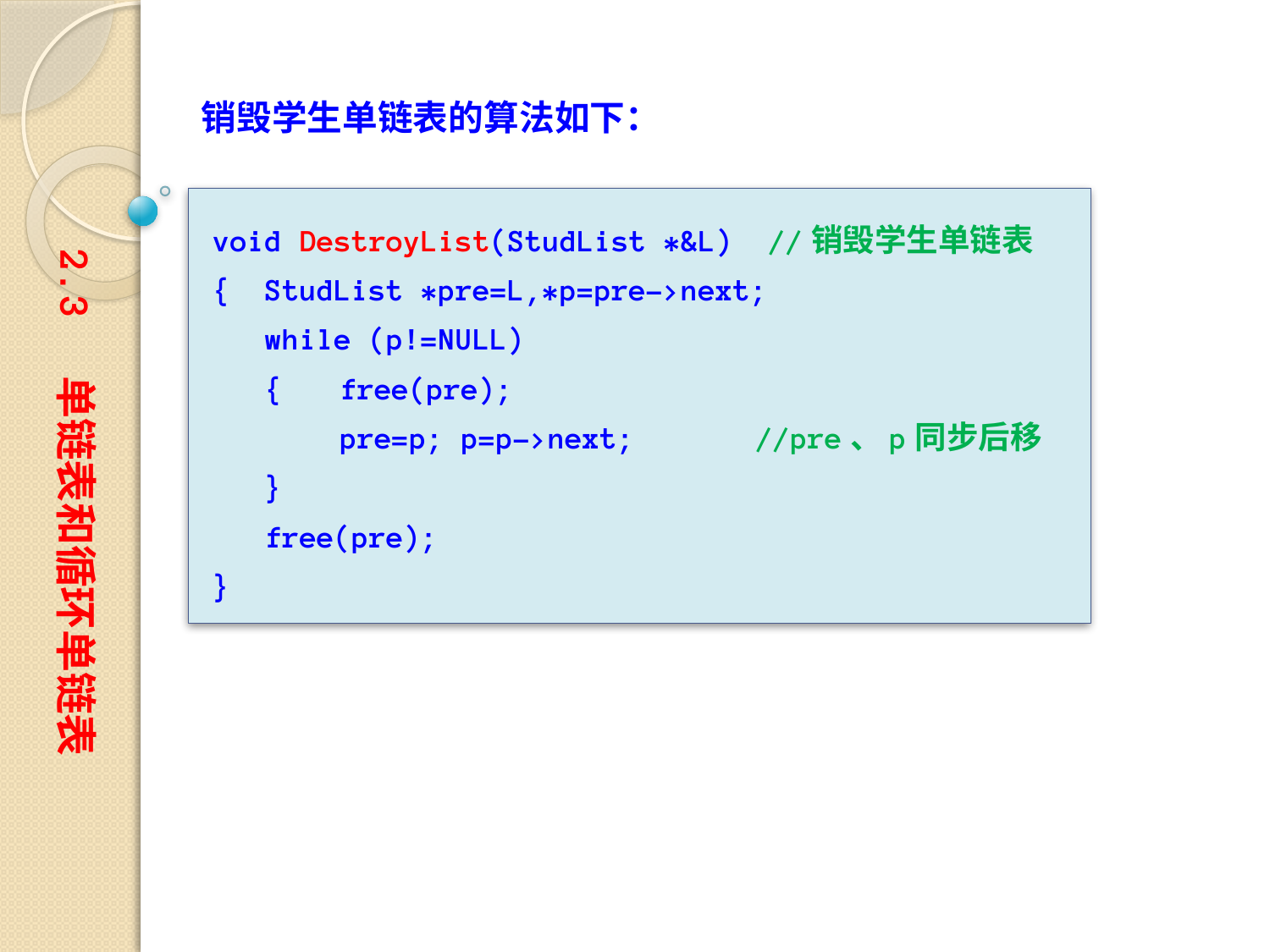

销毁学生单链表的算法如下：
void DestroyList(StudList *&L)  //销毁学生单链表
{  StudList *pre=L,*p=pre->next;
   while (p!=NULL)
   {	free(pre);
	pre=p; p=p->next;	  //pre、p同步后移
   }
   free(pre);
}
2.3  单链表和循环单链表